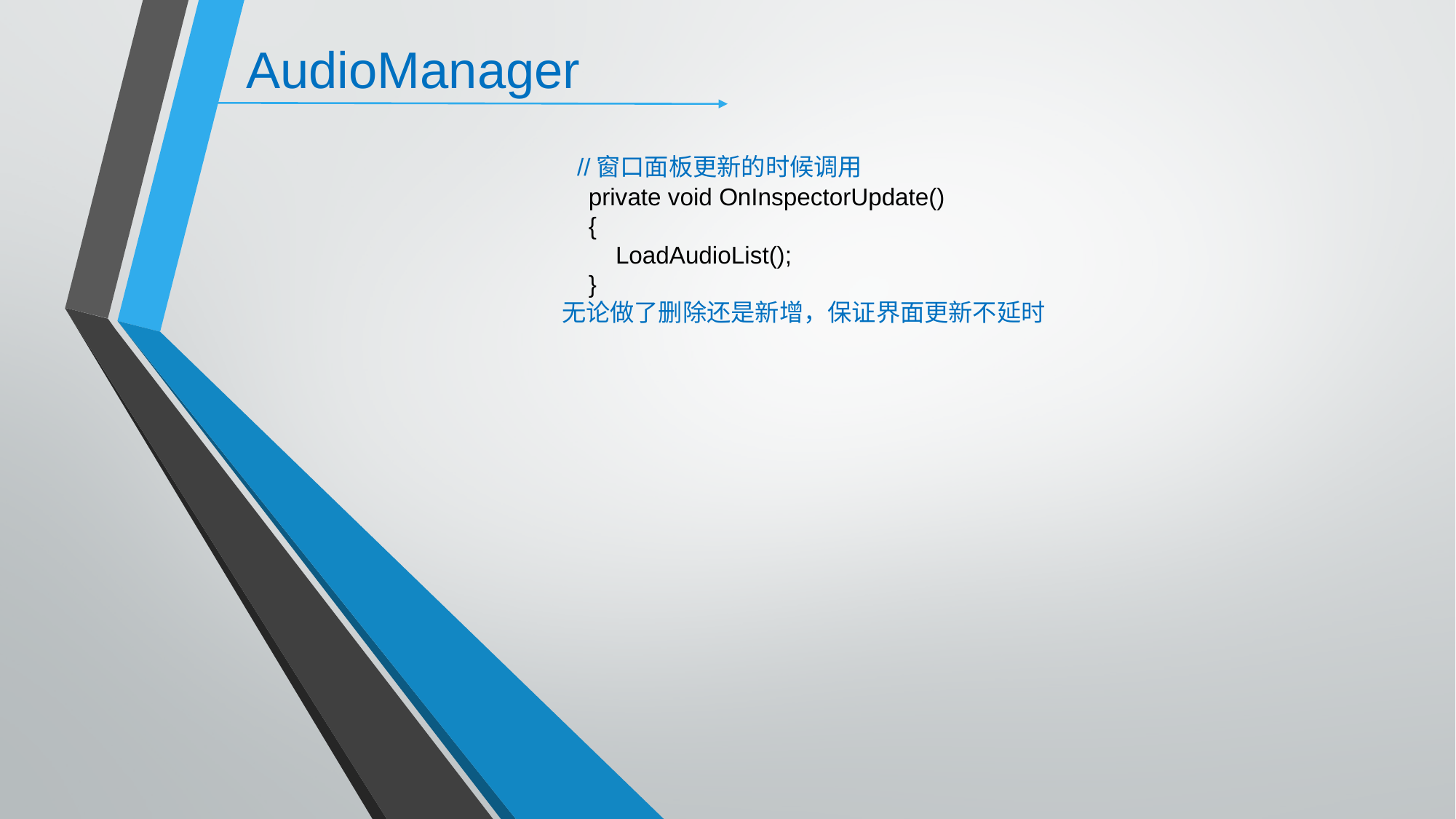

# AudioManager
  //窗口面板更新的时候调用
    private void OnInspectorUpdate()
    {
        LoadAudioList();
    }
无论做了删除还是新增，保证界面更新不延时